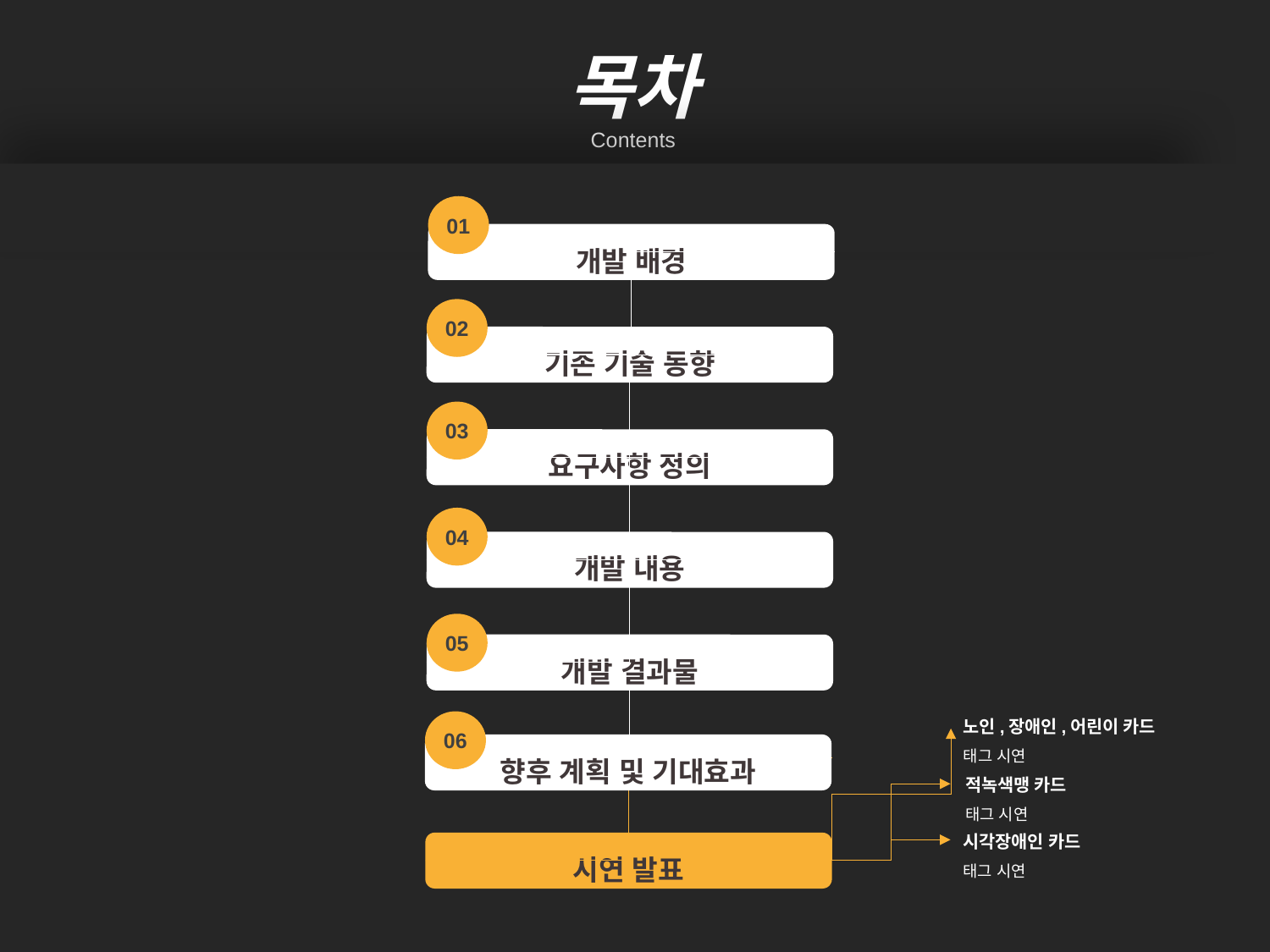

목차
Contents

01
개발 배경
02
기존 기술 동향
03
요구사항 정의
04
개발 내용
05
개발 결과물
시연 발표
노인,장애인,어린이 카드
태그 시연
적녹색맹 카드
태그 시연
시각장애인 카드
태그 시연
06
향후 계획 및 기대효과